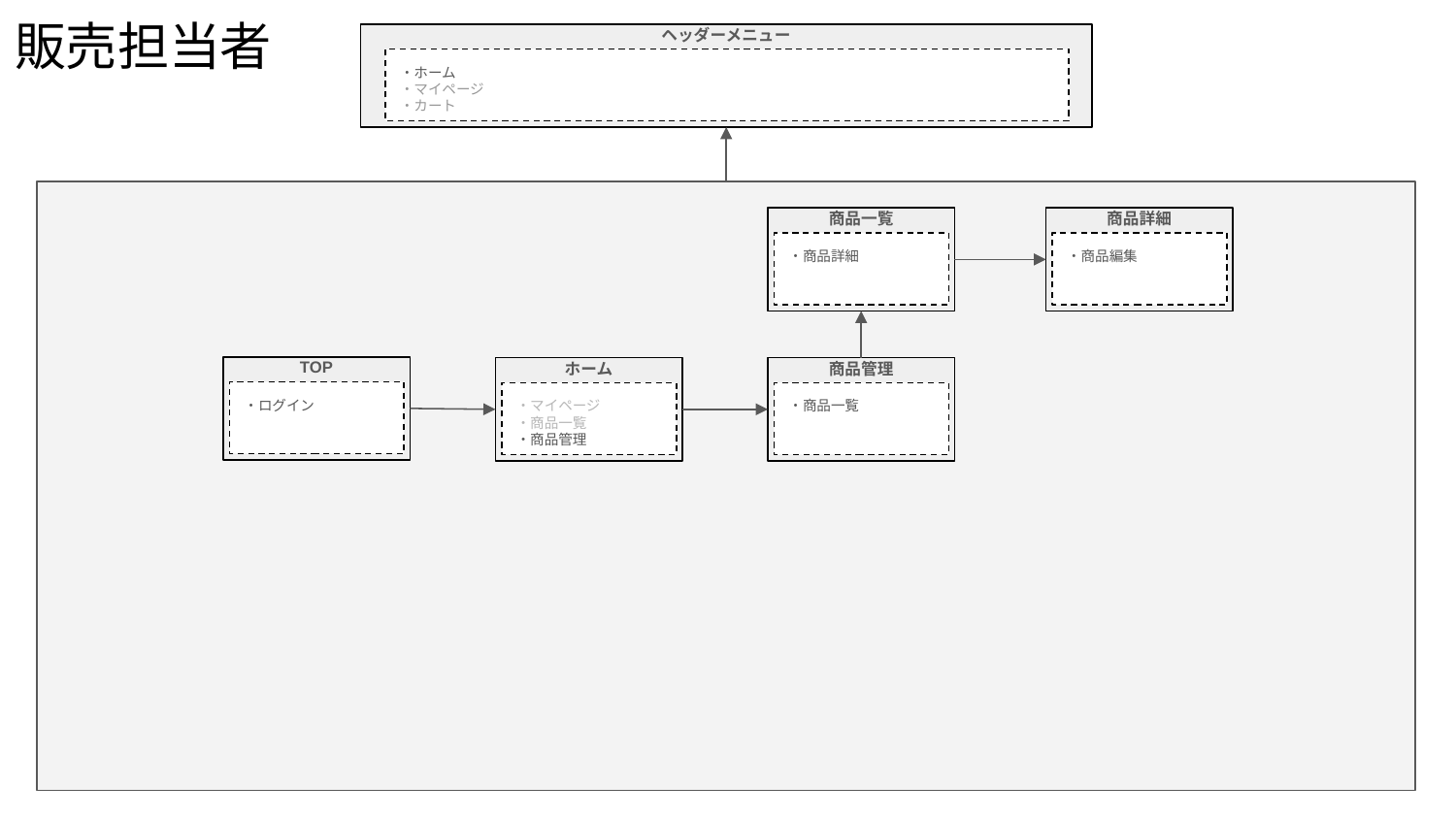

# 販売担当者

ヘッダーメニュー

・ホーム
・マイページ
・カート

商品一覧

・商品詳細

商品詳細

・商品編集

TOP

・ログイン

ホーム

・マイページ
・商品一覧
・商品管理

商品管理

・商品一覧